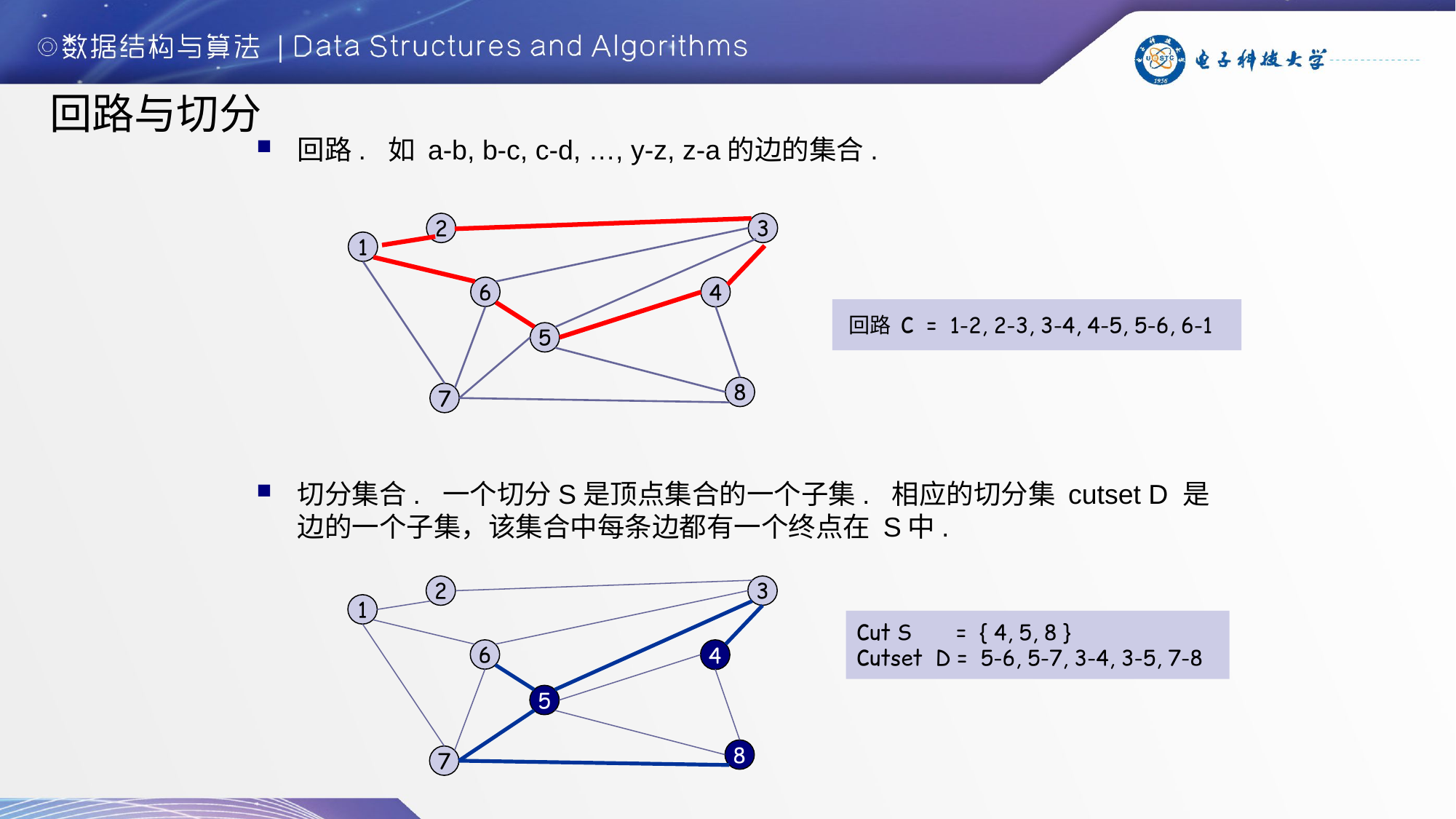

# 回路与切分
回路.  如 a-b, b-c, c-d, …, y-z, z-a的边的集合.

切分集合.  一个切分S是顶点集合的一个子集.  相应的切分集 cutset D 是边的一个子集，该集合中每条边都有一个终点在 S中.

2
3
1
4
6
回路 C  =  1-2, 2-3, 3-4, 4-5, 5-6, 6-1
5
8
7
2
3
1
Cut S       =  { 4, 5, 8 }
Cutset  D =  5-6, 5-7, 3-4, 3-5, 7-8
6
4
5
8
7